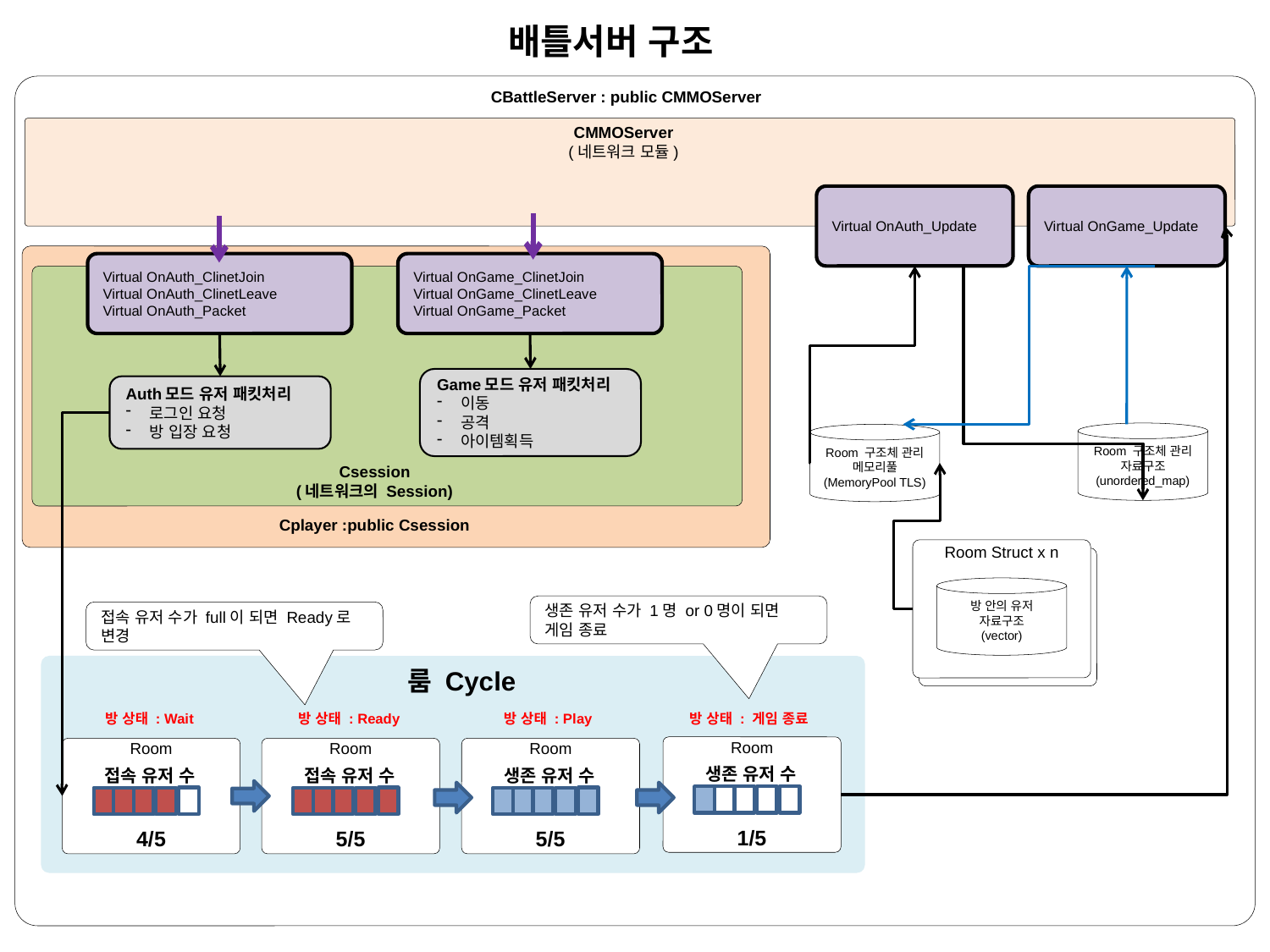

배틀서버 구조

CBattleServer : public CMMOServer
CMMOServer
(네트워크 모듈)

Virtual OnAuth_Update
Virtual OnGame_Update

Virtual OnAuth_ClinetJoin
Virtual OnAuth_ClinetLeave
Virtual OnAuth_Packet
Virtual OnGame_ClinetJoin
Virtual OnGame_ClinetLeave
Virtual OnGame_Packet

Game모드 유저 패킷처리
이동
공격
아이템획득
Auth모드 유저 패킷처리
로그인 요청
방 입장 요청
Room 구조체 관리 자료구조
(unordered_map)
Room 구조체 관리 메모리풀
(MemoryPool TLS)
Csession
(네트워크의 Session)
Cplayer :public Csession
Room Struct x n

방 안의 유저 자료구조
(vector)
생존 유저 수가 1명 or 0명이 되면 게임 종료
접속 유저 수가 full이 되면 Ready로 변경

룸 Cycle
방 상태 : Wait
방 상태 : Ready
방 상태 : Play
방 상태 : 게임 종료
Room

Room

Room

Room

생존 유저 수
접속 유저 수
접속 유저 수
생존 유저 수

1/5
4/5
5/5
5/5